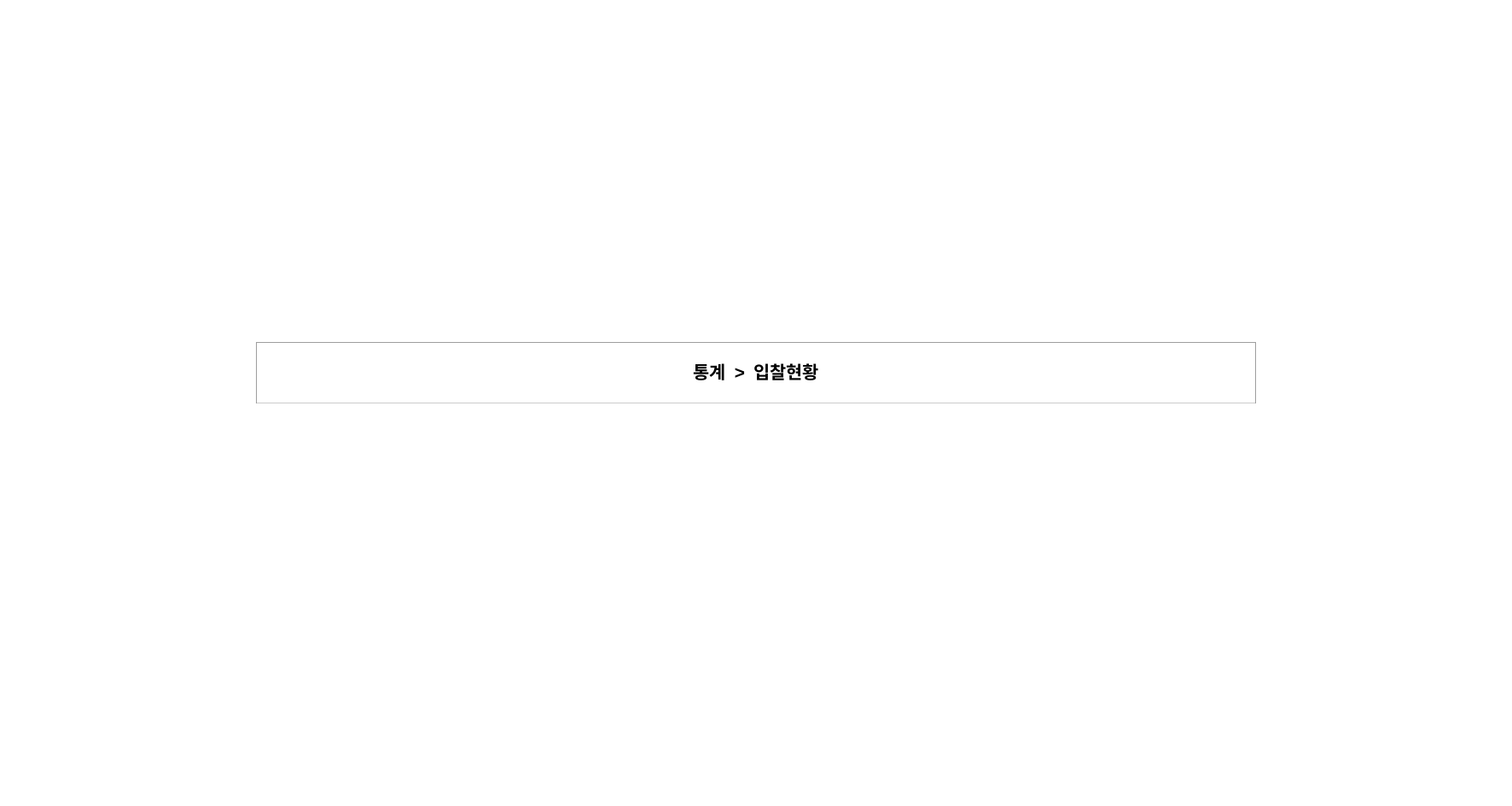

| 통계 > 입찰현황 |
| --- |